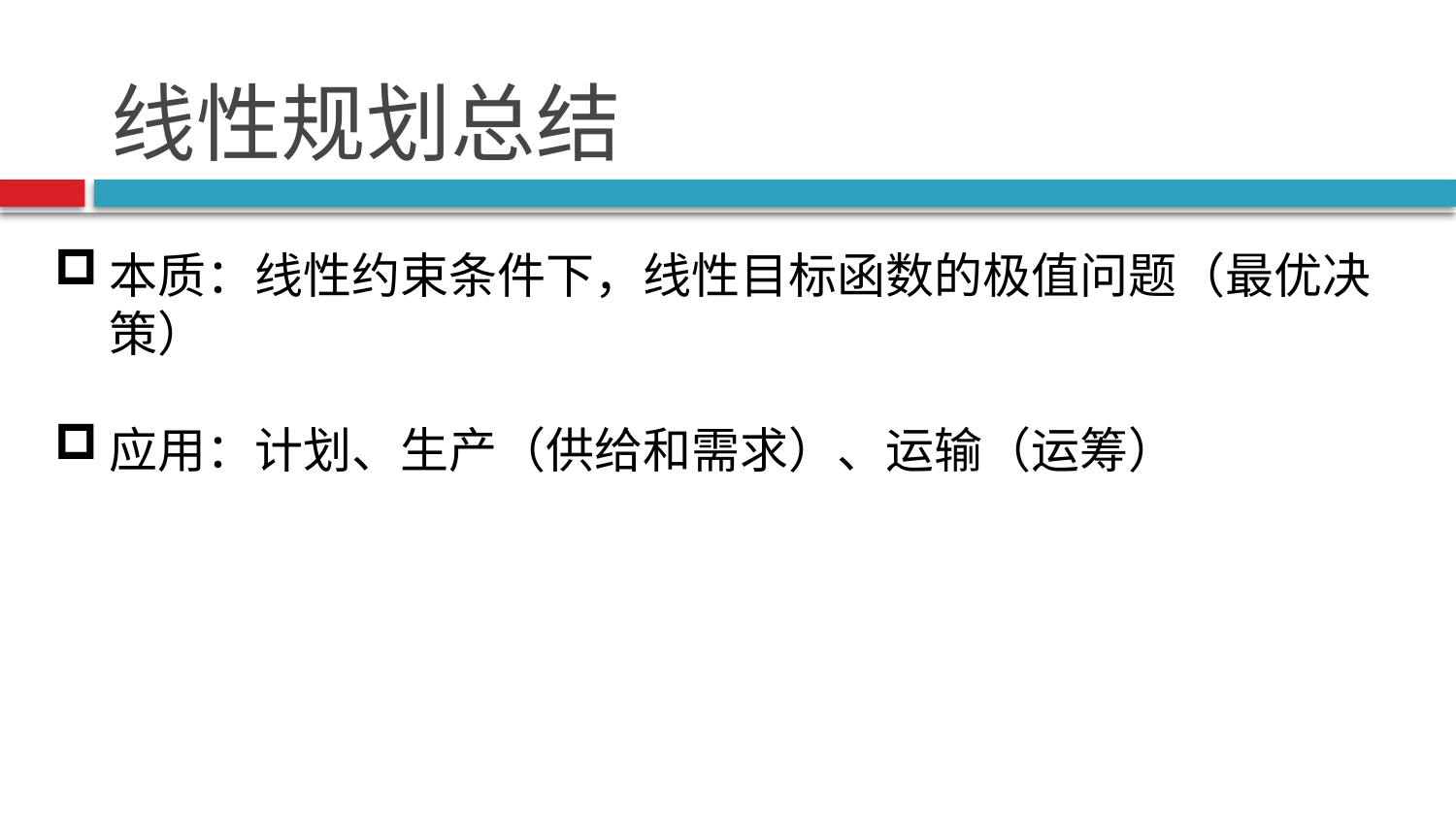

# 线性规划总结
本质：线性约束条件下，线性目标函数的极值问题（最优决策）

应用：计划、生产（供给和需求）、运输（运筹）